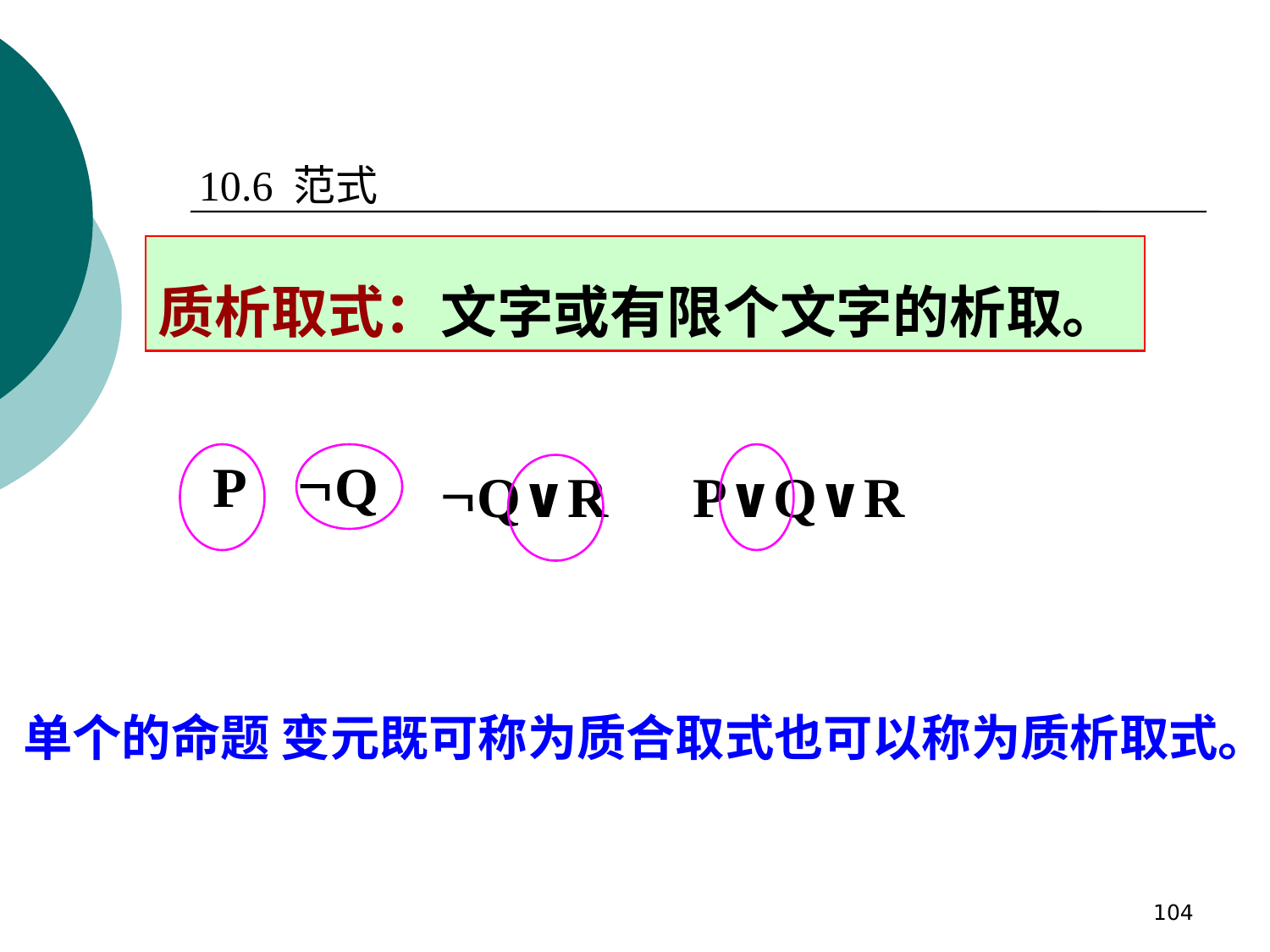

10.6 范式
质析取式：文字或有限个文字的析取。

P
¬Q

¬Q∨R

 P∨Q∨R
单个的命题 变元既可称为质合取式也可以称为质析取式。
104